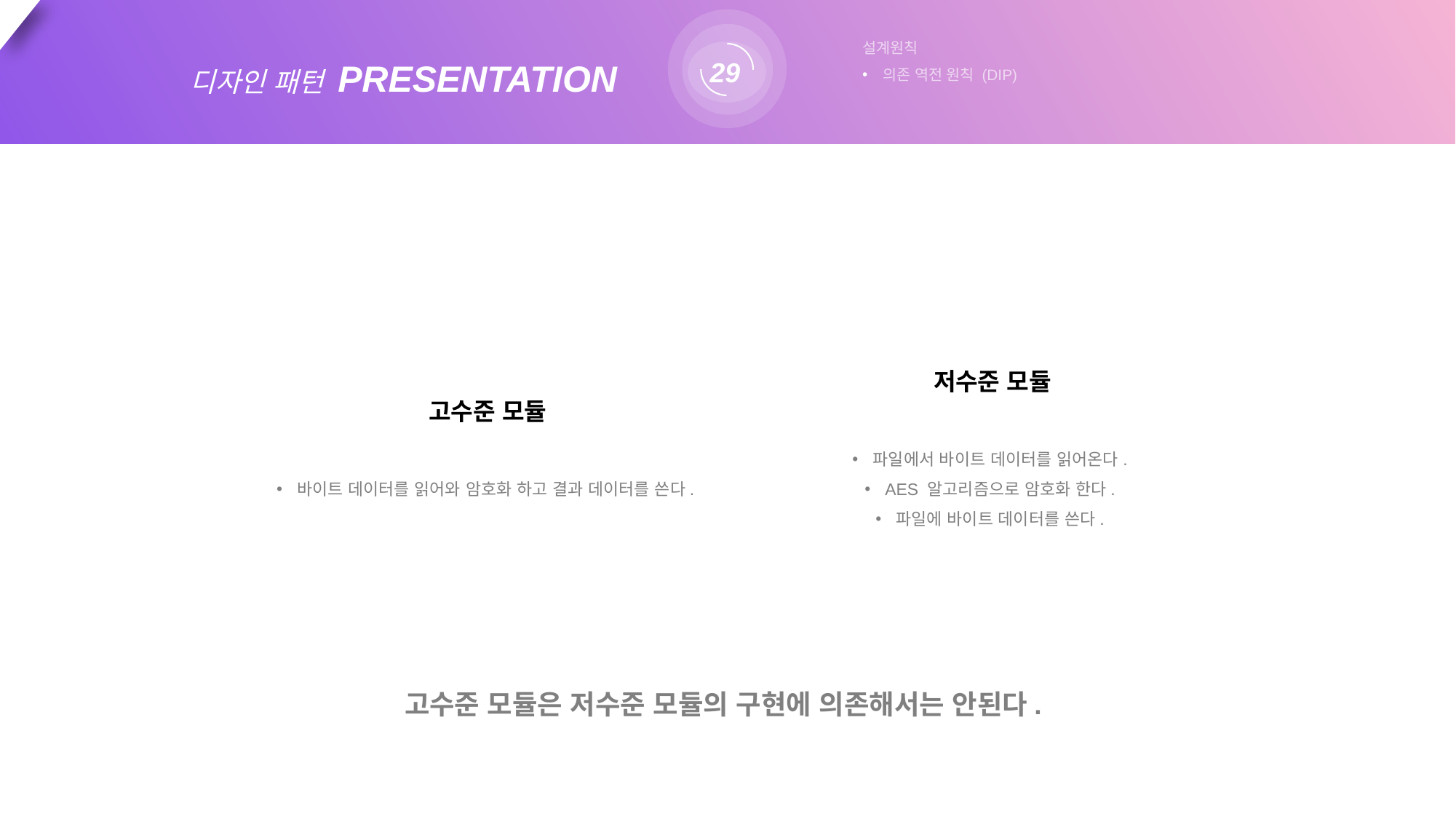

29

설계원칙
의존 역전 원칙 (DIP)
디자인 패턴 PRESENTATION
고수준 모듈

바이트 데이터를 읽어와 암호화 하고 결과 데이터를 쓴다.
저수준 모듈

파일에서 바이트 데이터를 읽어온다.
AES 알고리즘으로 암호화 한다.
파일에 바이트 데이터를 쓴다.
고수준 모듈은 저수준 모듈의 구현에 의존해서는 안된다.